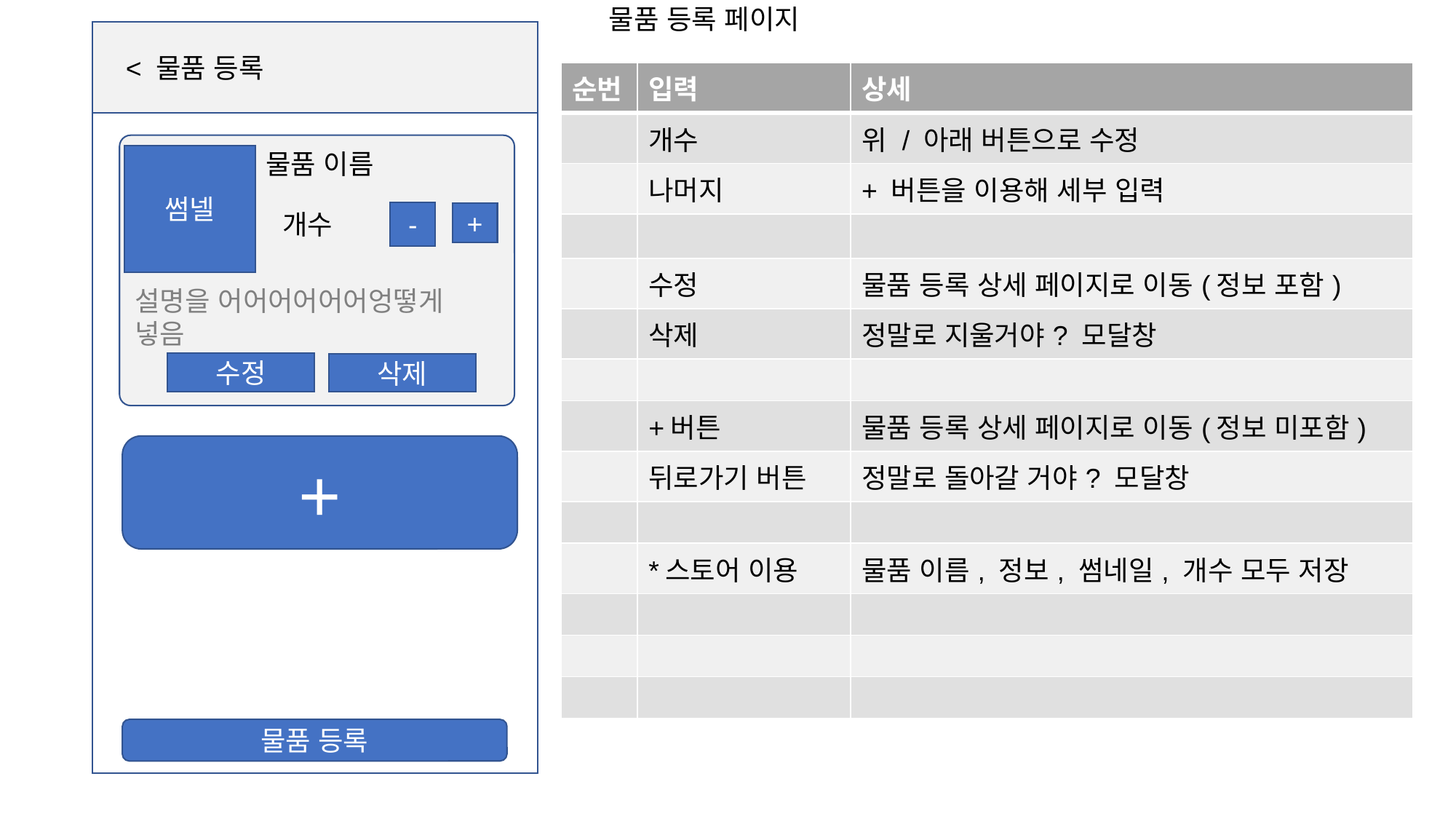

물품 등록 페이지

   < 물품 등록
| 순번 | 입력 | 상세 |
| --- | --- | --- |
|  | 개수 | 위 / 아래 버튼으로 수정 |
|  | 나머지 | + 버튼을 이용해 세부 입력 |
|  |  |  |
|  | 수정 | 물품 등록 상세 페이지로 이동(정보 포함) |
|  | 삭제 | 정말로 지울거야? 모달창 |
|  |  |  |
|  | +버튼 | 물품 등록 상세 페이지로 이동(정보 미포함) |
|  | 뒤로가기 버튼 | 정말로 돌아갈 거야? 모달창 |
|  |  |  |
|  | \*스토어 이용 | 물품 이름, 정보, 썸네일, 개수 모두 저장 |
|  |  |  |
|  |  |  |
|  |  |  |

물품 이름
썸넬
개수
-
+
설명을 어어어어어어엉떻게 넣음
수정
삭제
+
물품 등록